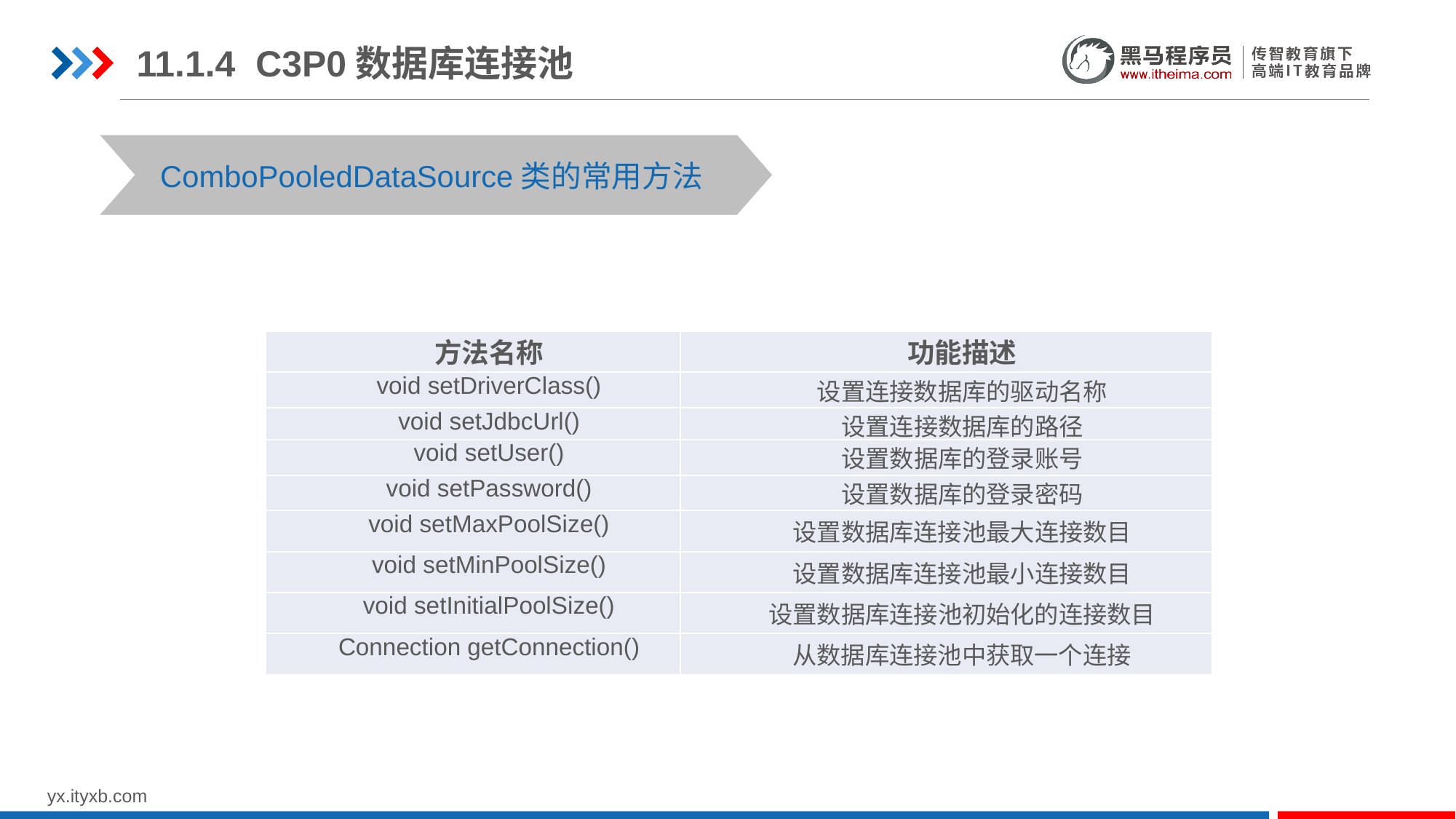

11.1.4  C3P0数据库连接池

STEP  01
STEP  03
ComboPooledDataSource类的常用方法
| 方法名称 | 功能描述 |
| --- | --- |
| void setDriverClass() | 设置连接数据库的驱动名称 |
| void setJdbcUrl() | 设置连接数据库的路径 |
| void setUser() | 设置数据库的登录账号 |
| void setPassword() | 设置数据库的登录密码 |
| void setMaxPoolSize() | 设置数据库连接池最大连接数目 |
| void setMinPoolSize() | 设置数据库连接池最小连接数目 |
| void setInitialPoolSize() | 设置数据库连接池初始化的连接数目 |
| Connection getConnection() | 从数据库连接池中获取一个连接 |